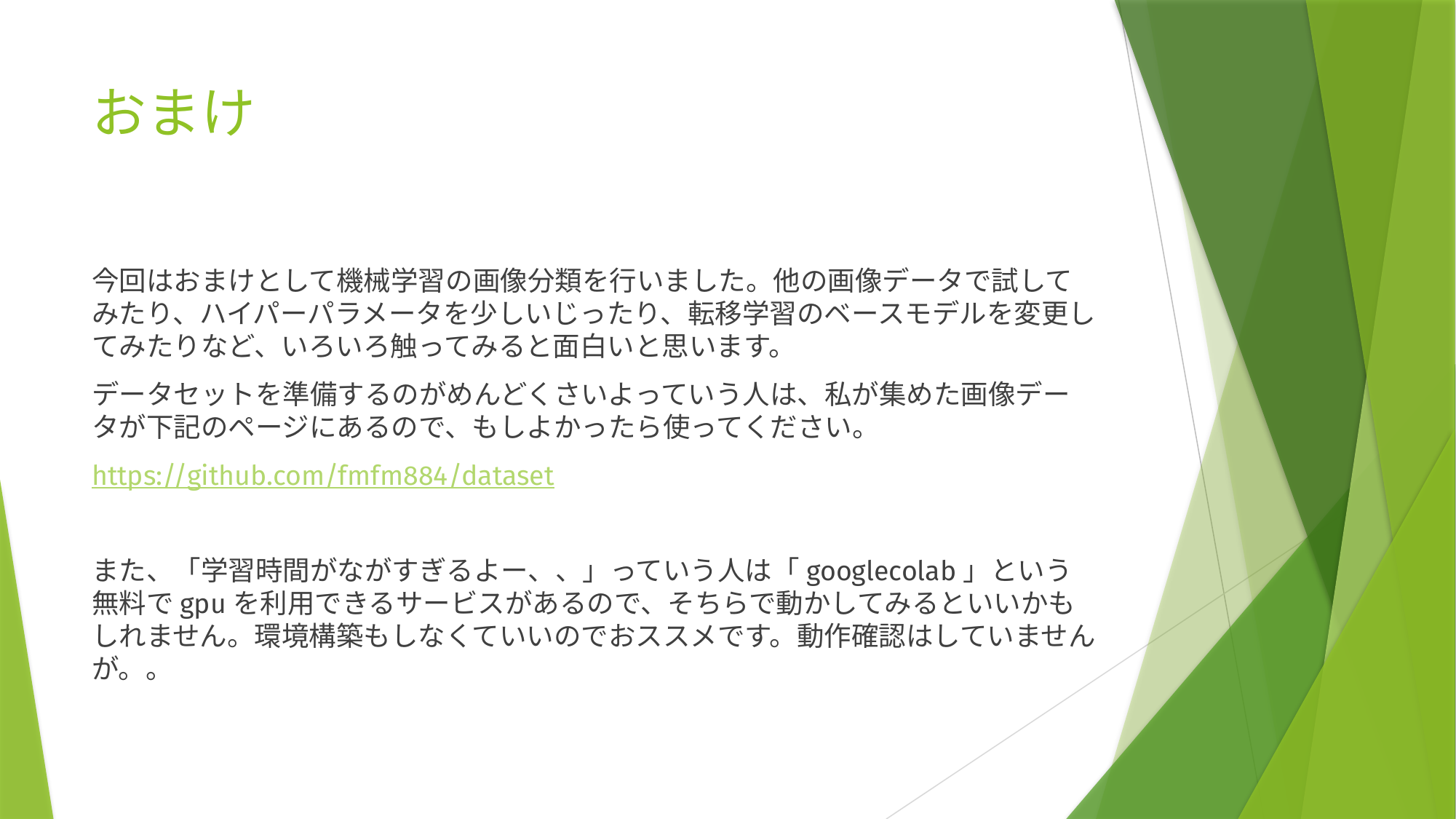

# おまけ
今回はおまけとして機械学習の画像分類を行いました。他の画像データで試してみたり、ハイパーパラメータを少しいじったり、転移学習のベースモデルを変更してみたりなど、いろいろ触ってみると面白いと思います。
データセットを準備するのがめんどくさいよっていう人は、私が集めた画像データが下記のページにあるので、もしよかったら使ってください。
https://github.com/fmfm884/dataset

また、「学習時間がながすぎるよー、、」っていう人は「googlecolab」という無料でgpuを利用できるサービスがあるので、そちらで動かしてみるといいかもしれません。環境構築もしなくていいのでおススメです。動作確認はしていませんが。。